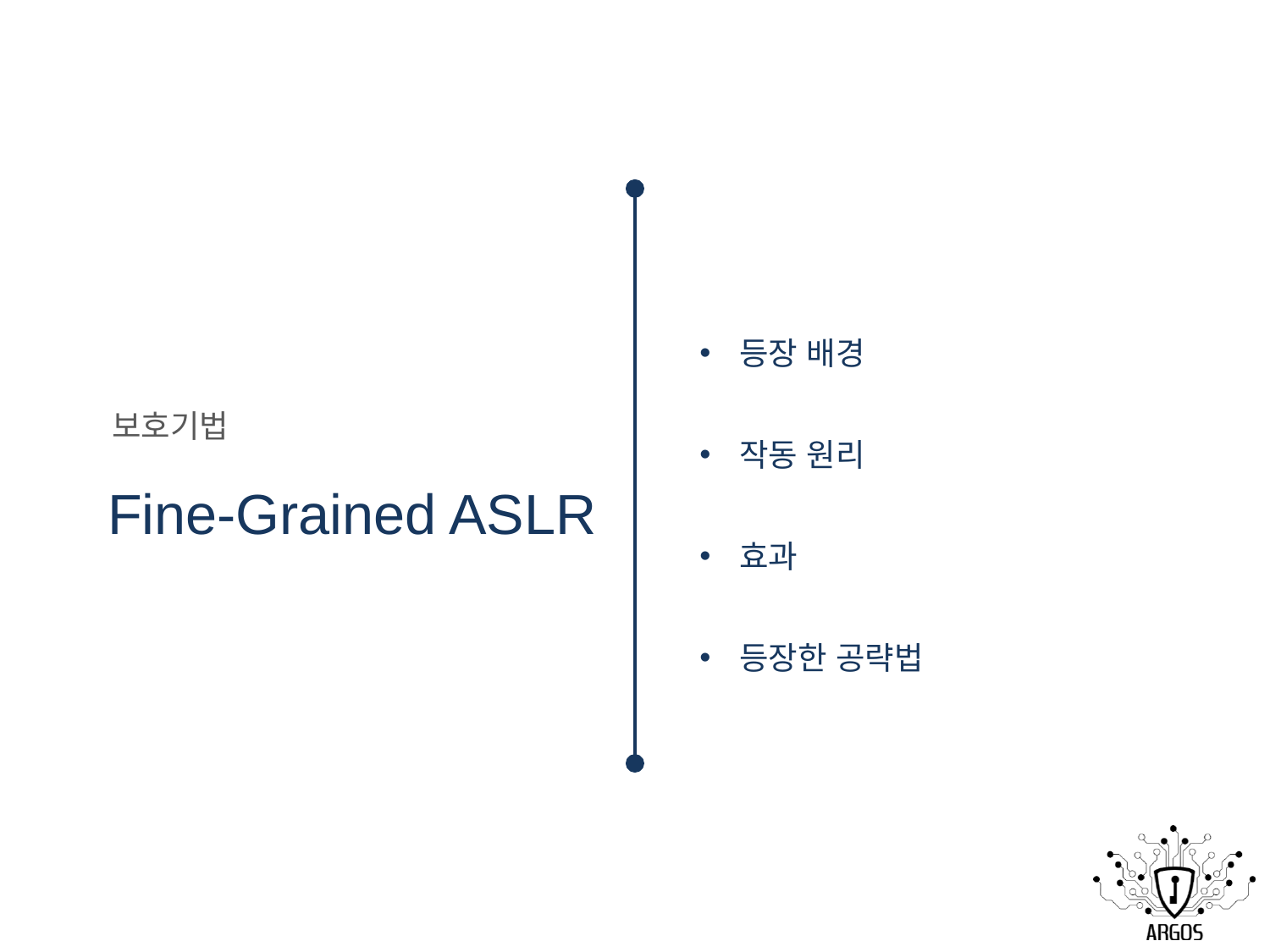

등장 배경
작동 원리
효과
등장한 공략법
보호기법
Fine-Grained ASLR